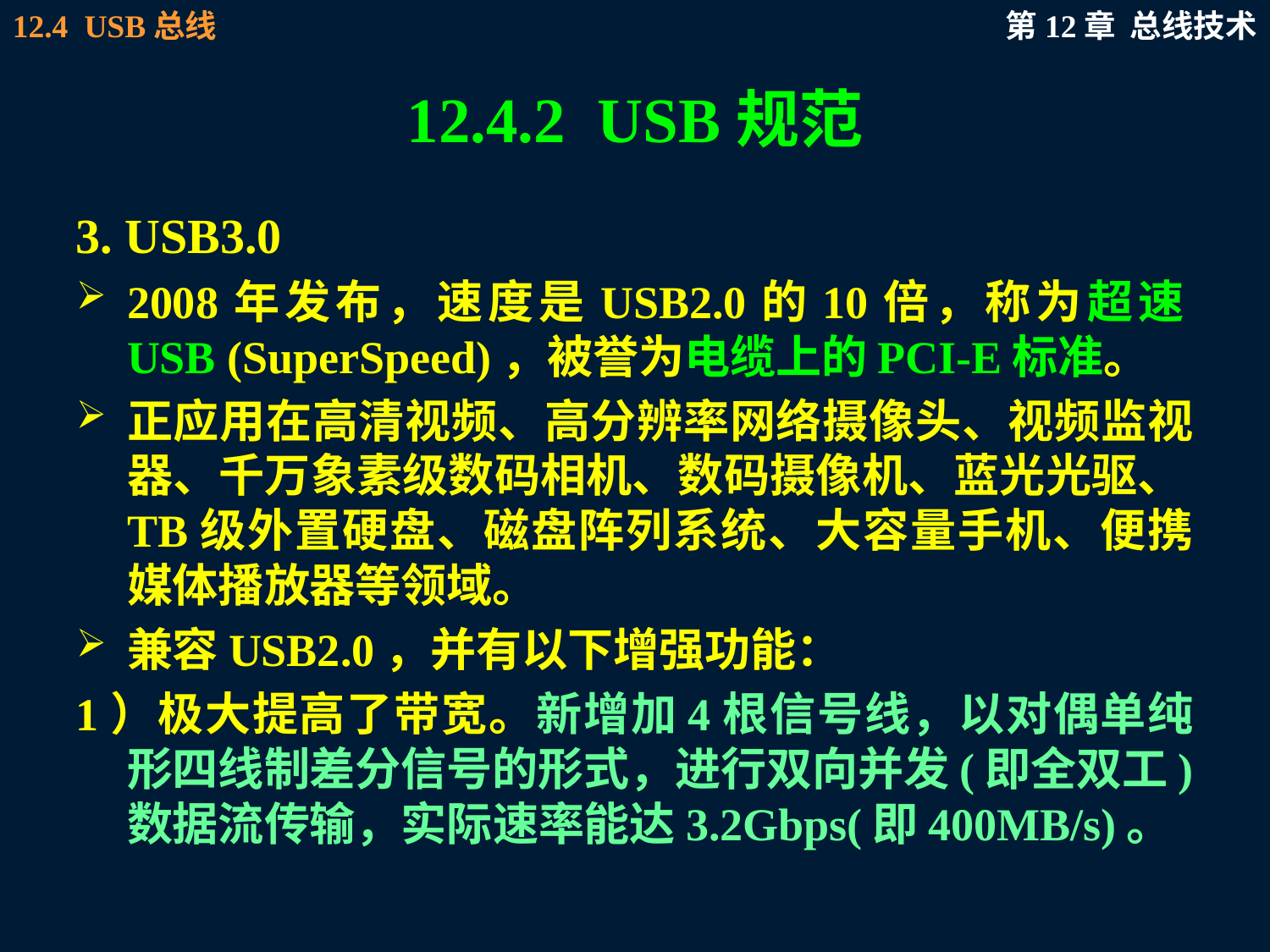

# 12.4.2  USB规范
3. USB3.0
2008年发布，速度是USB2.0的10倍，称为超速USB (SuperSpeed)，被誉为电缆上的PCI-E标准。
正应用在高清视频、高分辨率网络摄像头、视频监视器、千万象素级数码相机、数码摄像机、蓝光光驱、TB级外置硬盘、磁盘阵列系统、大容量手机、便携媒体播放器等领域。
兼容USB2.0，并有以下增强功能：
1）极大提高了带宽。新增加4根信号线，以对偶单纯形四线制差分信号的形式，进行双向并发(即全双工)数据流传输，实际速率能达3.2Gbps(即400MB/s)。